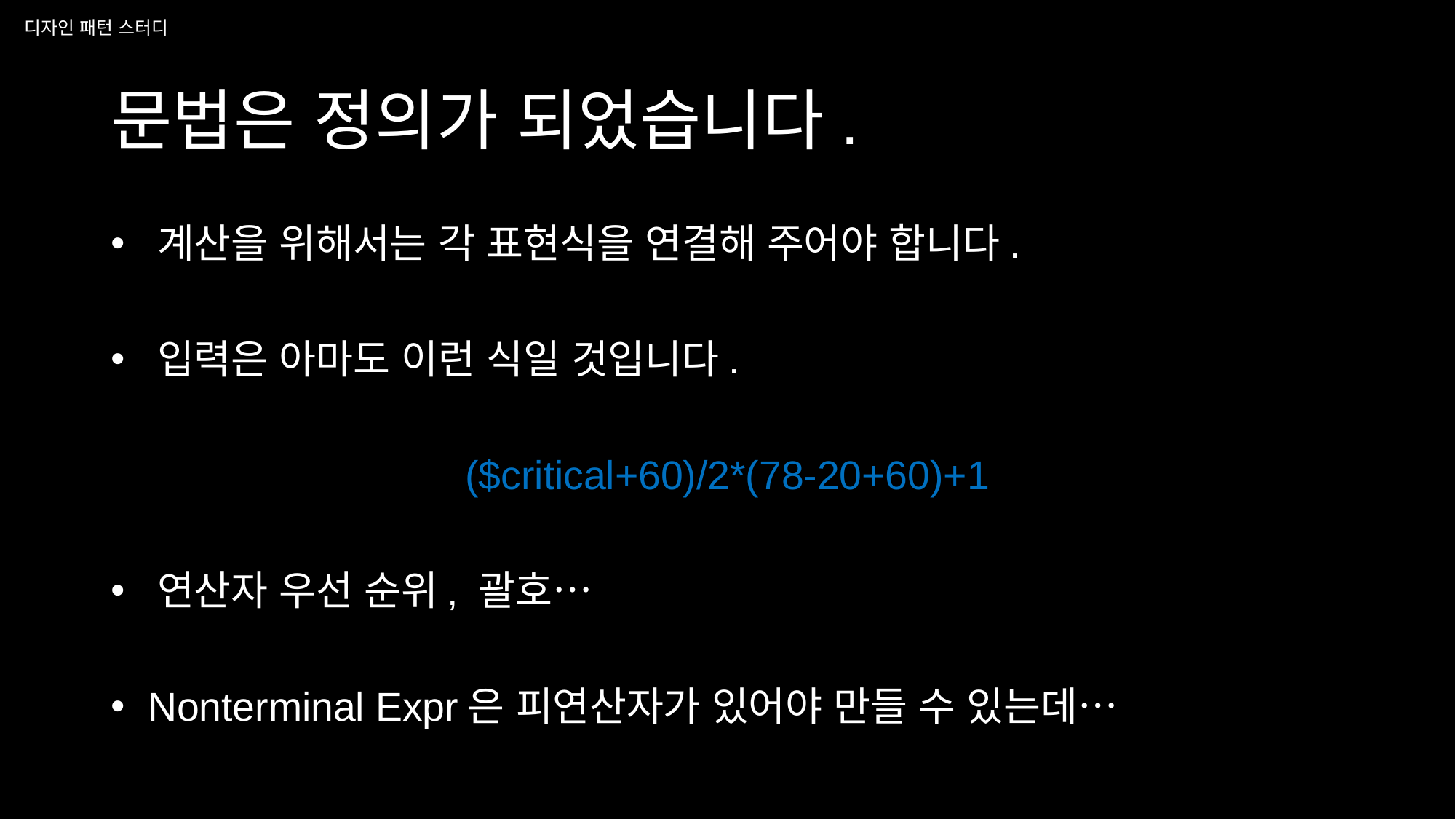

디자인 패턴 스터디
# 문법은 정의가 되었습니다.
 계산을 위해서는 각 표현식을 연결해 주어야 합니다.

 입력은 아마도 이런 식일 것입니다.

($critical+60)/2*(78-20+60)+1

 연산자 우선 순위, 괄호…

 Nonterminal Expr은 피연산자가 있어야 만들 수 있는데…